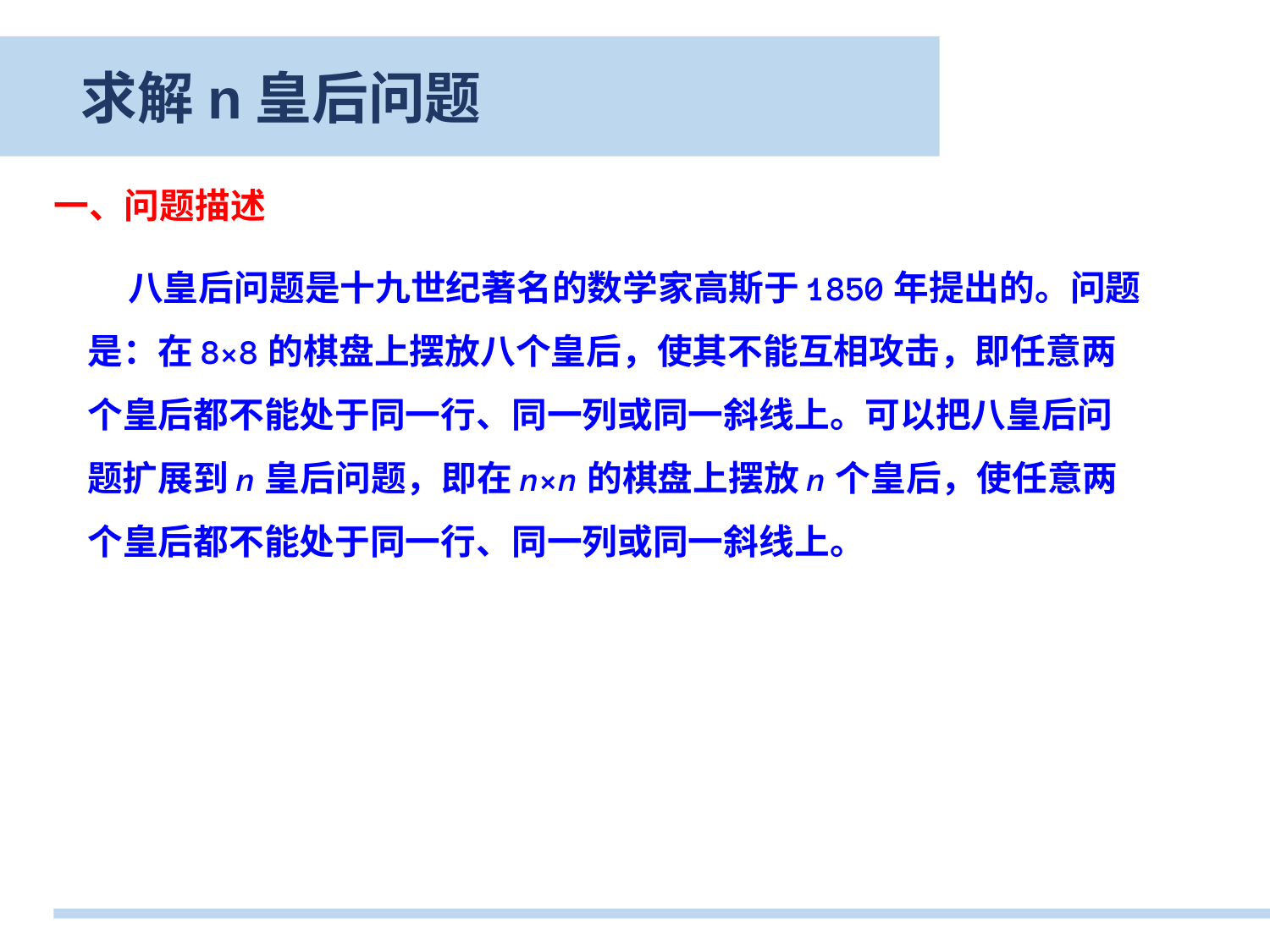

求解n皇后问题
一、问题描述
    八皇后问题是十九世纪著名的数学家高斯于1850年提出的。问题是：在8×8的棋盘上摆放八个皇后，使其不能互相攻击，即任意两个皇后都不能处于同一行、同一列或同一斜线上。可以把八皇后问题扩展到n皇后问题，即在n×n的棋盘上摆放n个皇后，使任意两个皇后都不能处于同一行、同一列或同一斜线上。